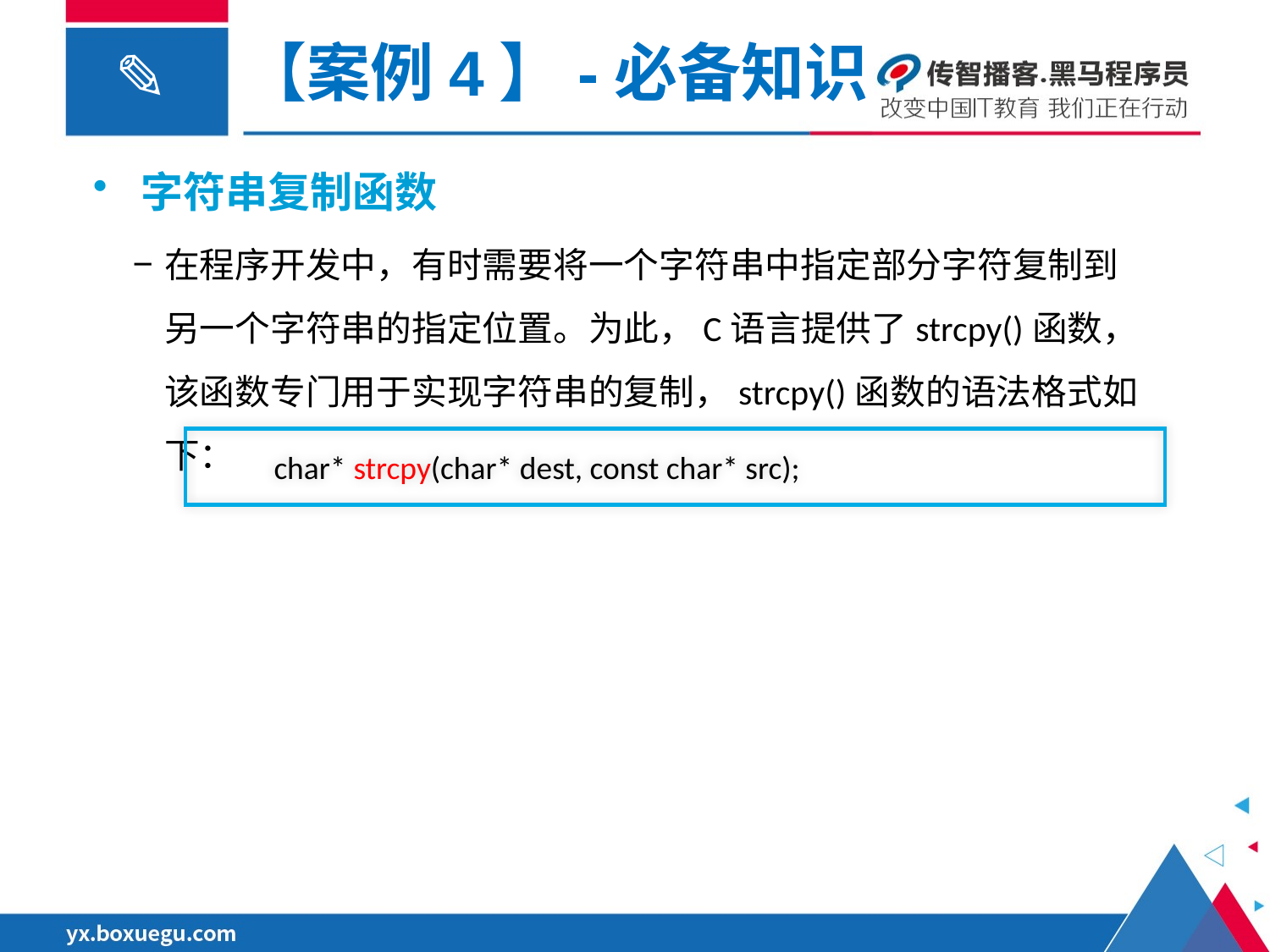

【案例4】-必备知识
字符串复制函数
在程序开发中，有时需要将一个字符串中指定部分字符复制到另一个字符串的指定位置。为此，C语言提供了strcpy()函数，该函数专门用于实现字符串的复制，strcpy()函数的语法格式如下：

    char* strcpy(char* dest, const char* src);